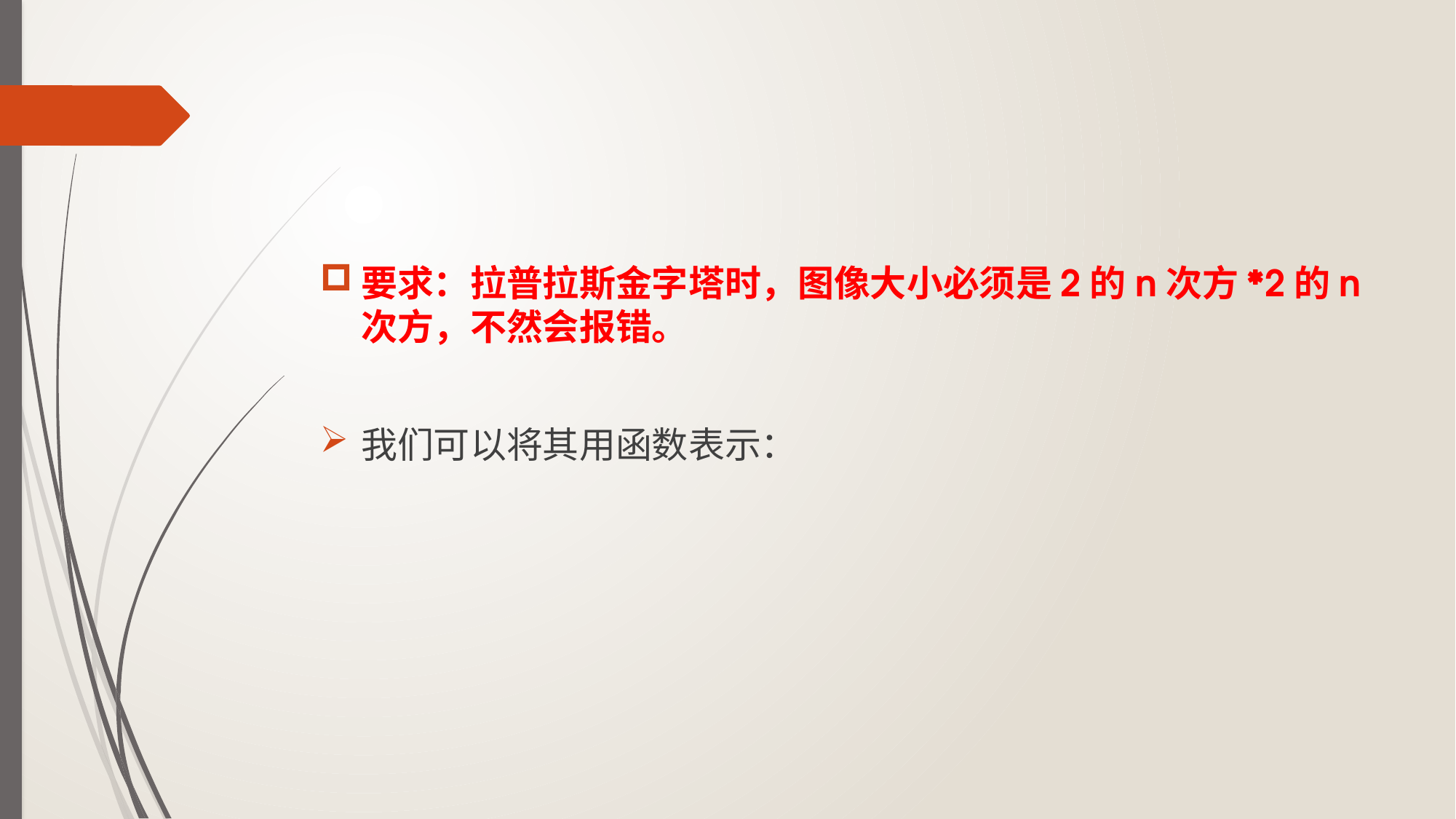

#
要求：拉普拉斯金字塔时，图像大小必须是2的n次方*2的n次方，不然会报错。

我们可以将其用函数表示：